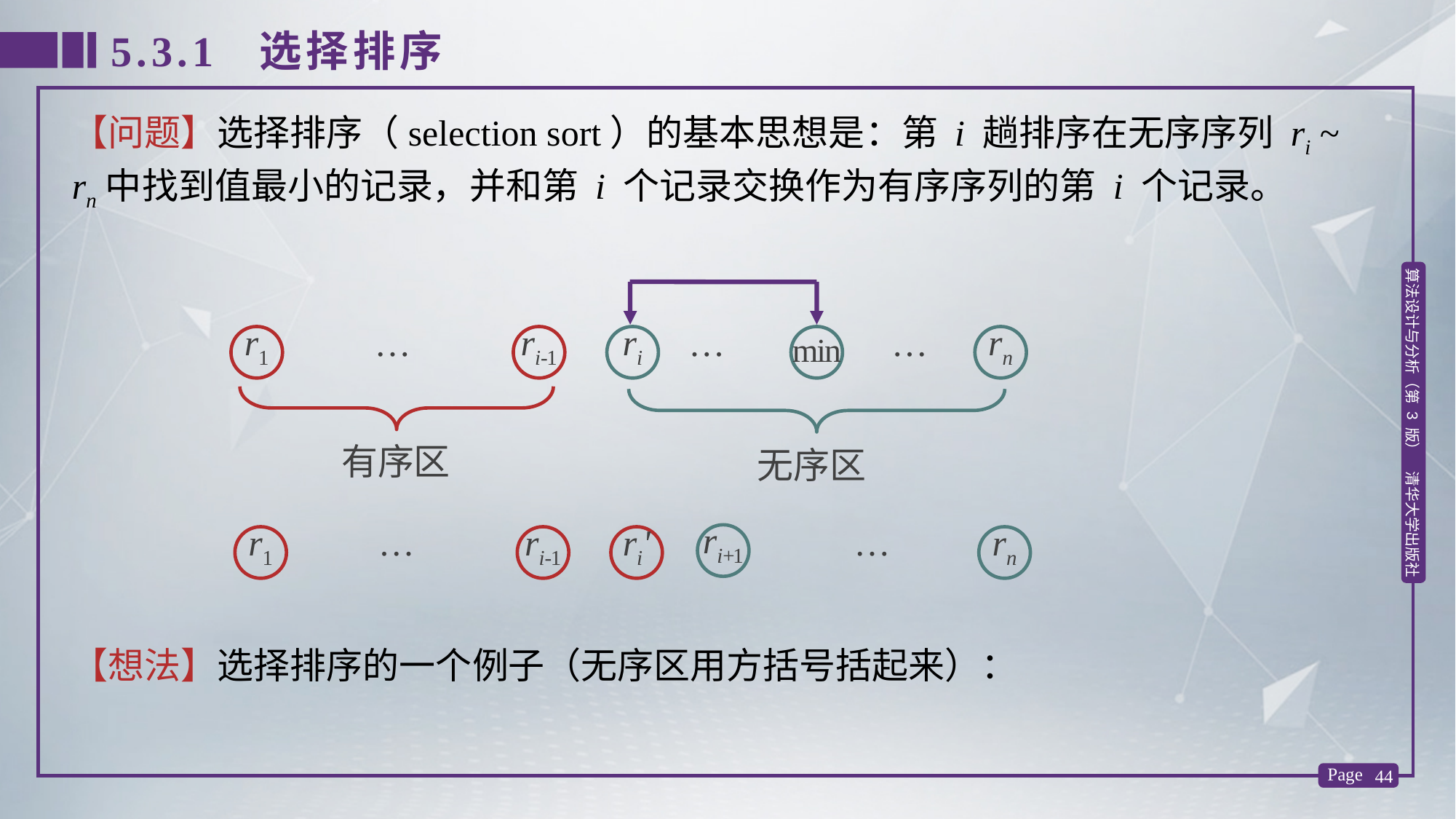

5.3.1  选择排序
【问题】选择排序（selection sort）的基本思想是：第 i 趟排序在无序序列 ri ~ rn中找到值最小的记录，并和第 i 个记录交换作为有序序列的第 i 个记录。

…
…
…
r1
ri-1
ri
rn
min

有序区

无序区
…
r1
ri-1
ri'
ri+1
…
rn
【想法】选择排序的一个例子（无序区用方括号括起来）：